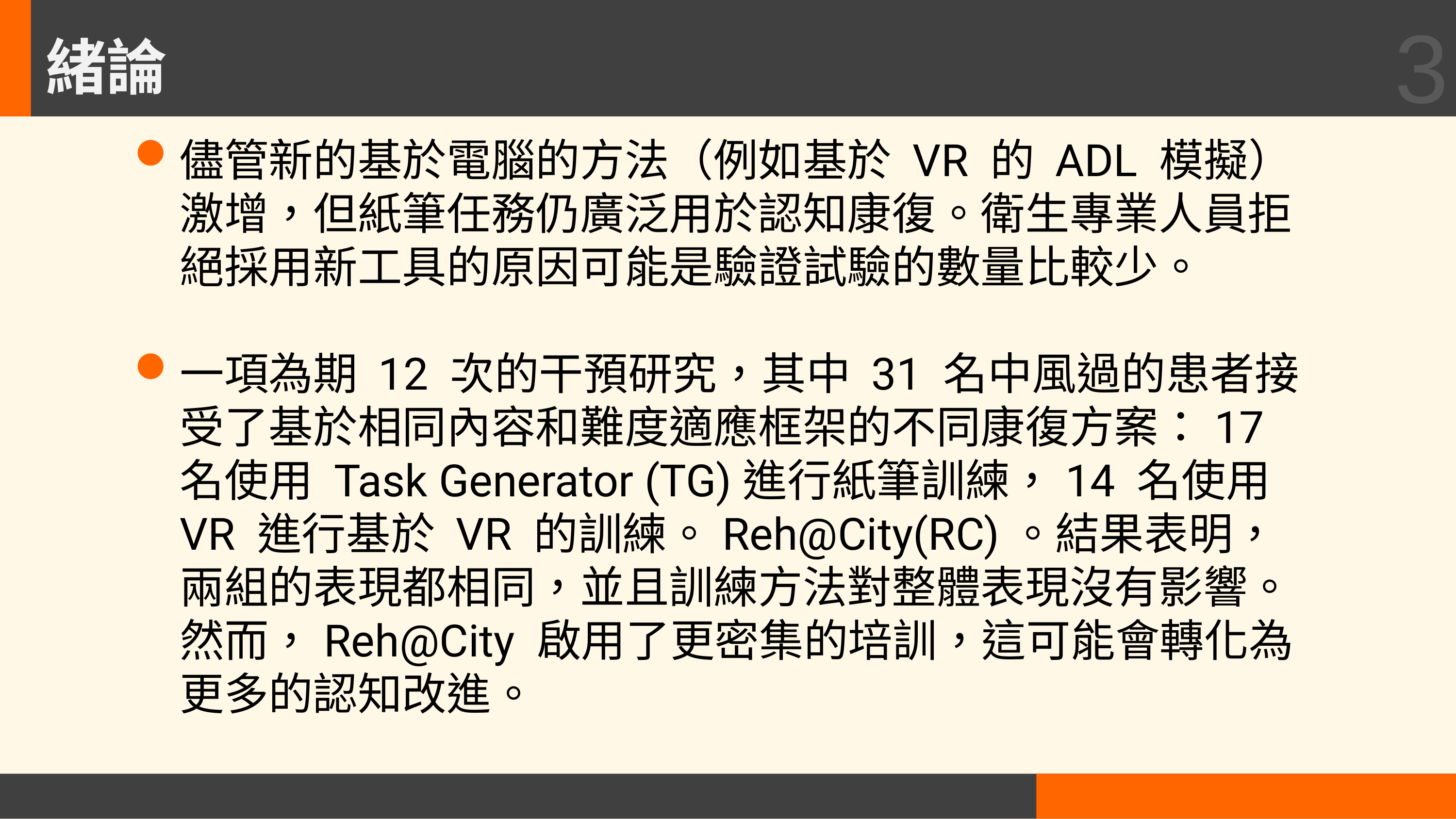

3
# 緒論
儘管新的基於電腦的方法（例如基於 VR 的 ADL 模擬）激增，但紙筆任務仍廣泛用於認知康復。衛生專業人員拒絕採用新工具的原因可能是驗證試驗的數量比較少。

一項為期 12 次的干預研究，其中 31 名中風過的患者接受了基於相同內容和難度適應框架的不同康復方案：17 名使用 Task Generator (TG)進行紙筆訓練，14 名使用 VR 進行基於 VR 的訓練。Reh@City(RC)。結果表明，兩組的表現都相同，並且訓練方法對整體表現沒有影響。然而，Reh@City 啟用了更密集的培訓，這可能會轉化為更多的認知改進。